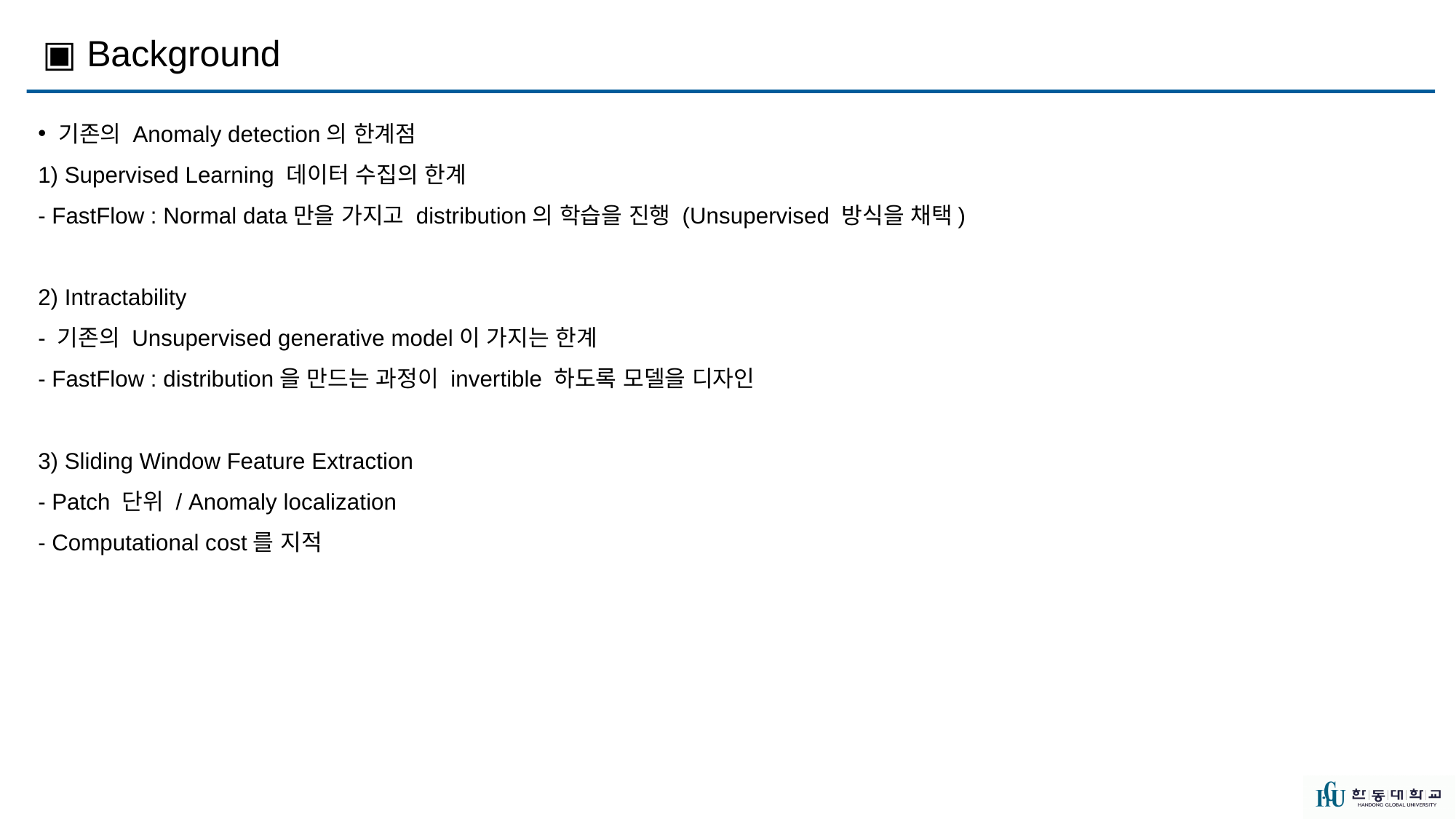

▣ Background
기존의 Anomaly detection의 한계점
1) Supervised Learning 데이터 수집의 한계
- FastFlow : Normal data만을 가지고 distribution의 학습을 진행 (Unsupervised 방식을 채택)

2) Intractability
- 기존의 Unsupervised generative model이 가지는 한계
- FastFlow : distribution을 만드는 과정이 invertible 하도록 모델을 디자인

3) Sliding Window Feature Extraction
- Patch 단위 / Anomaly localization
- Computational cost를 지적